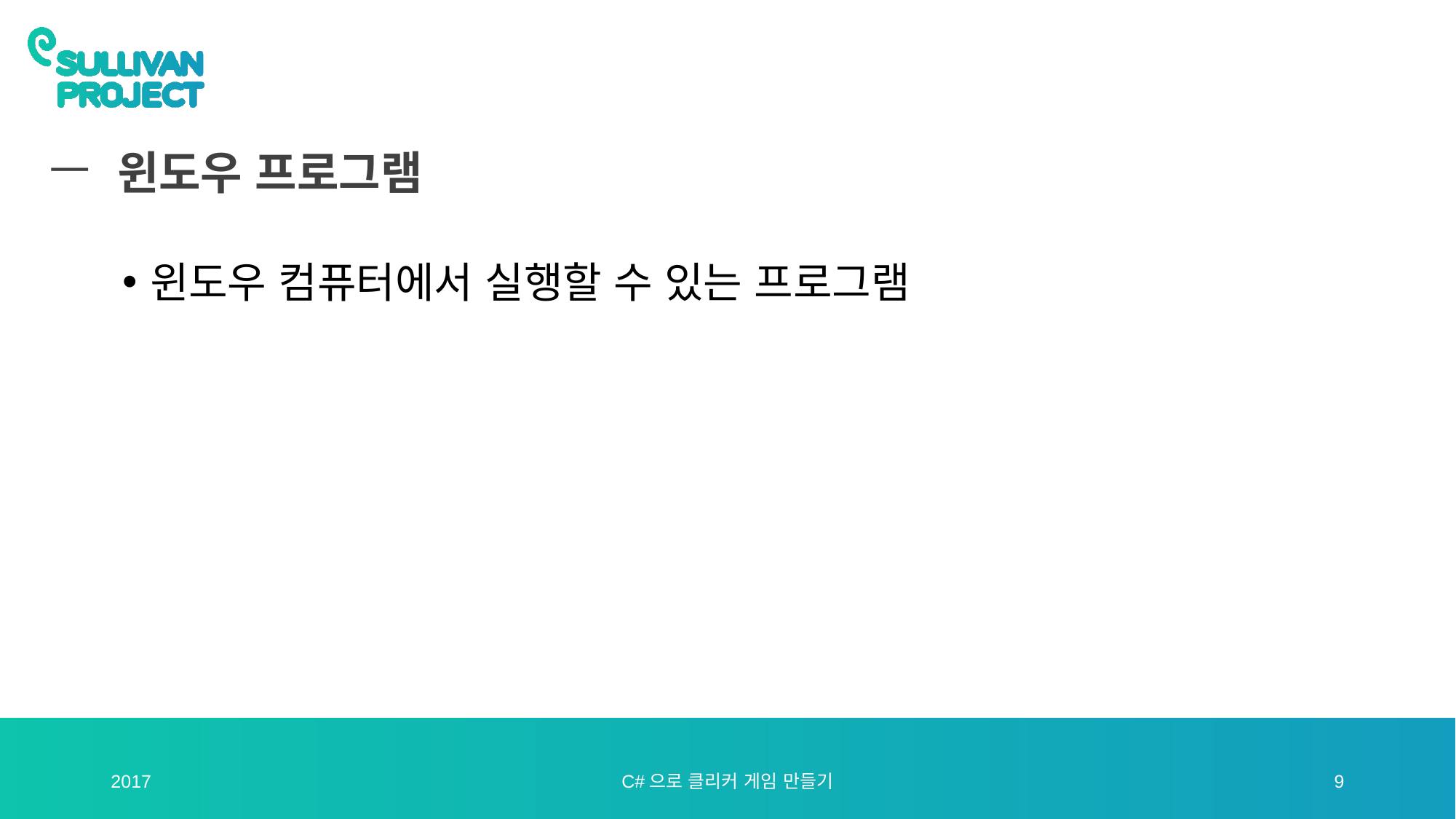

# 윈도우 프로그램
윈도우 컴퓨터에서 실행할 수 있는 프로그램
2017
C#으로 클리커 게임 만들기
9